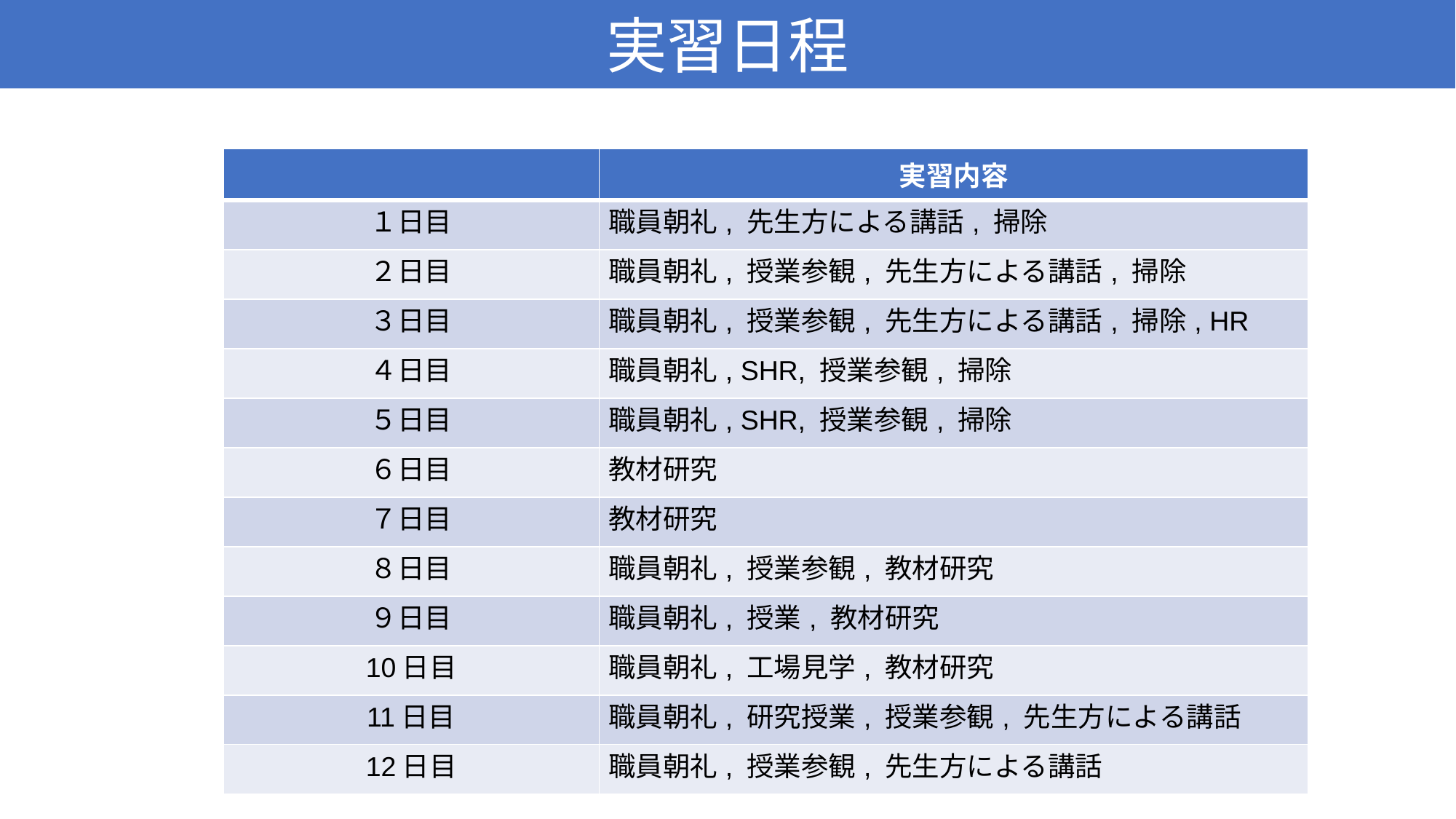

実習日程
|  | 実習内容 |
| --- | --- |
| １日目 | 職員朝礼, 先生方による講話, 掃除 |
| ２日目 | 職員朝礼, 授業参観, 先生方による講話, 掃除 |
| ３日目 | 職員朝礼, 授業参観, 先生方による講話, 掃除, HR |
| ４日目 | 職員朝礼, SHR, 授業参観, 掃除 |
| ５日目 | 職員朝礼, SHR, 授業参観, 掃除 |
| ６日目 | 教材研究 |
| ７日目 | 教材研究 |
| ８日目 | 職員朝礼, 授業参観, 教材研究 |
| ９日目 | 職員朝礼, 授業, 教材研究 |
| 10日目 | 職員朝礼, 工場見学, 教材研究 |
| 11日目 | 職員朝礼, 研究授業, 授業参観, 先生方による講話 |
| 12日目 | 職員朝礼, 授業参観, 先生方による講話 |